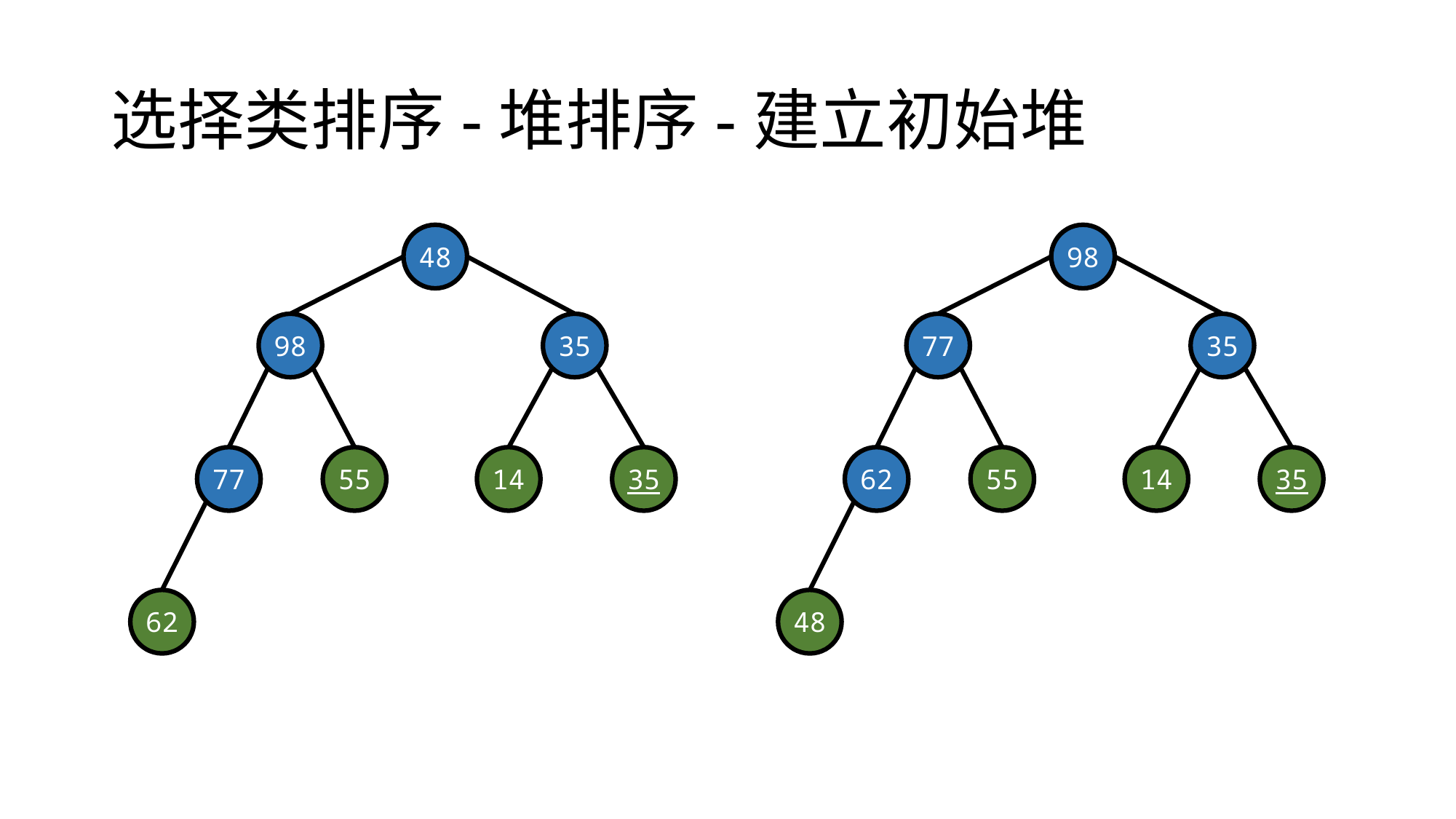

# 选择类排序-堆排序-建立初始堆
48
98
98
35
77
35
77
55
14
35
62
55
14
35
62
48